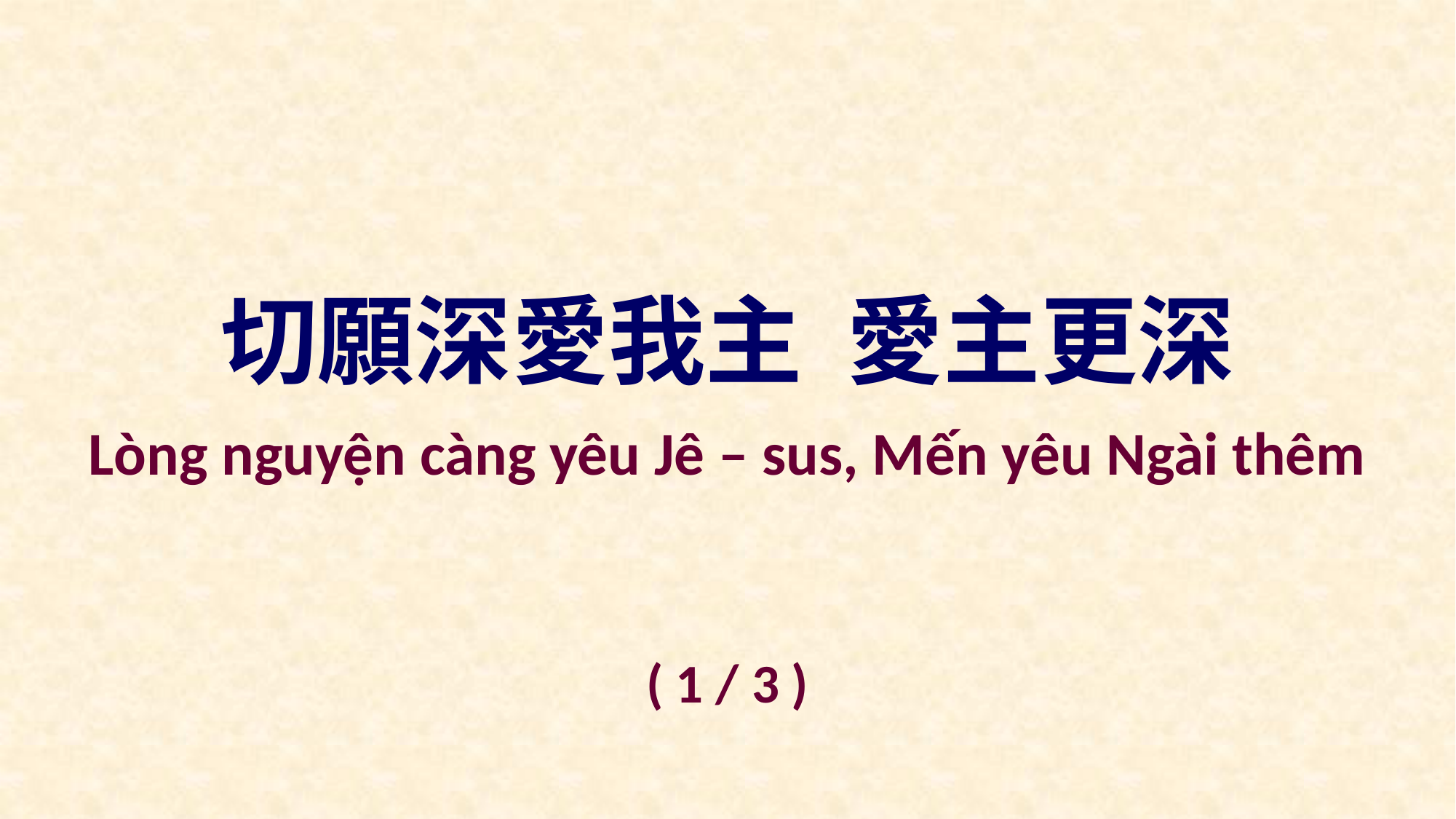

切願深愛我主  愛主更深
Lòng nguyện càng yêu Jê – sus, Mến yêu Ngài thêm
( 1 / 3 )